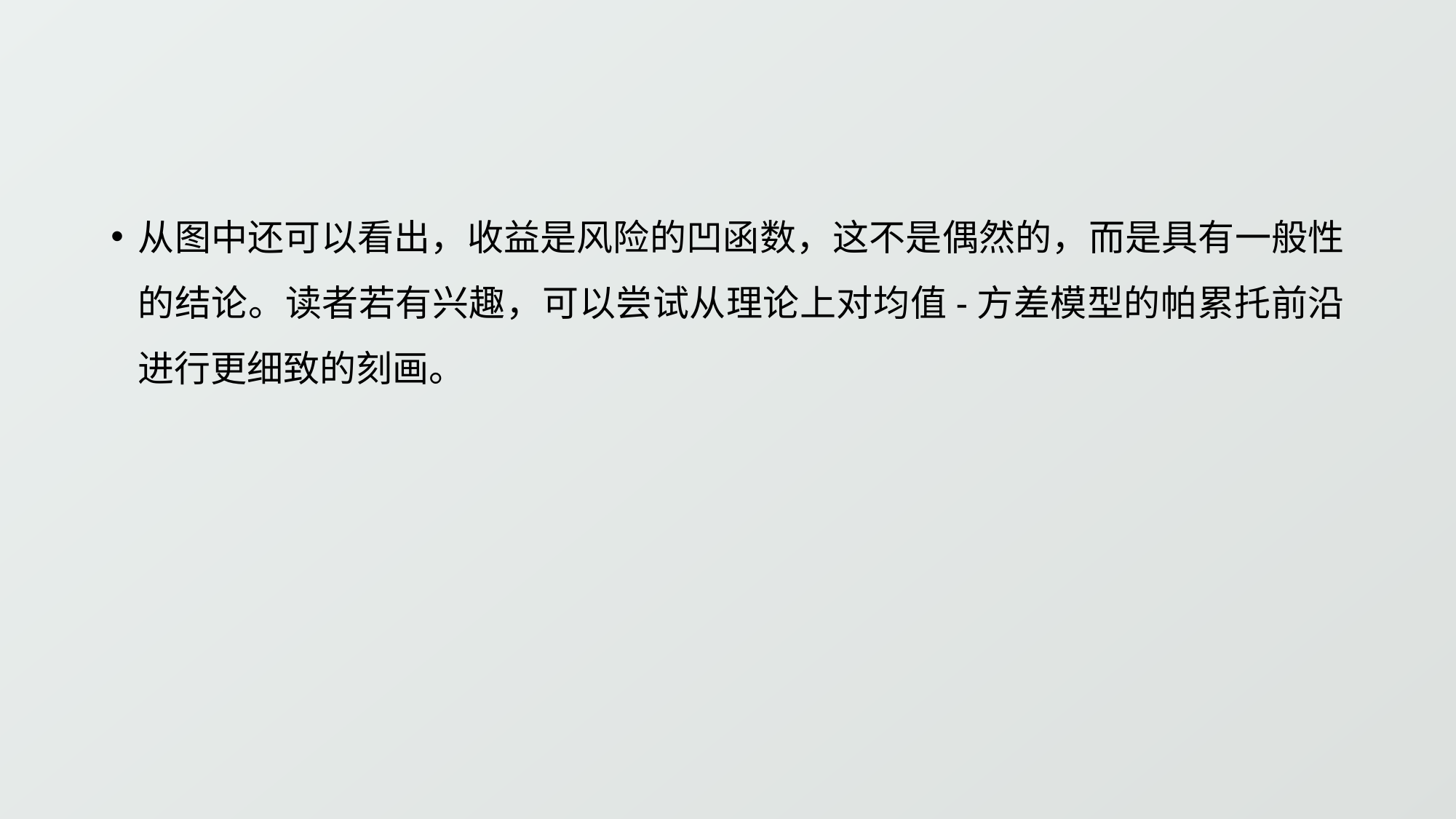

从图中还可以看出，收益是风险的凹函数，这不是偶然的，而是具有一般性的结论。读者若有兴趣，可以尝试从理论上对均值-方差模型的帕累托前沿进行更细致的刻画。